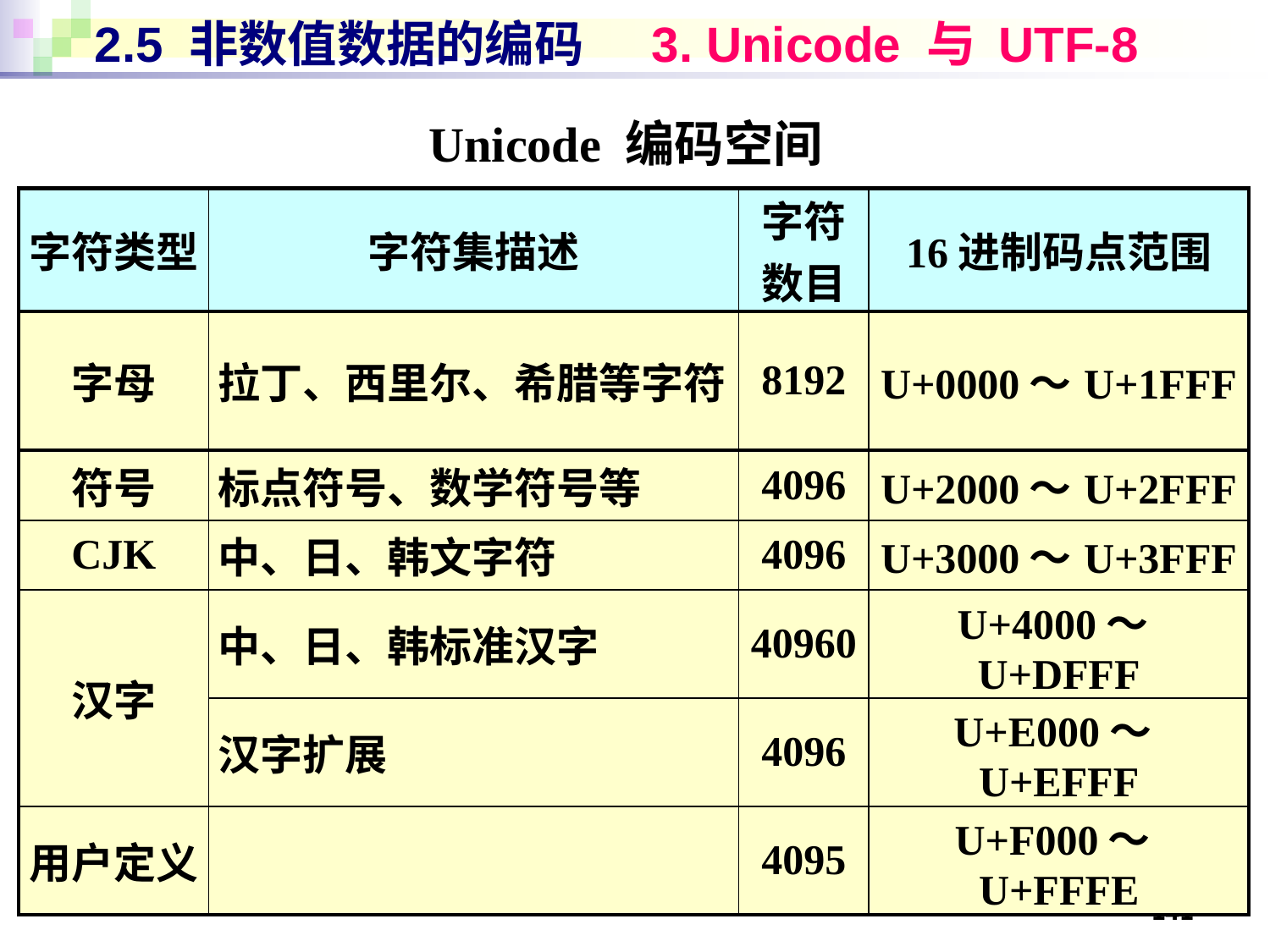

# 2.5 非数值数据的编码     3. Unicode 与 UTF-8
Unicode 编码空间
| 字符类型 | 字符集描述 | 字符数目 | 16进制码点范围 |
| --- | --- | --- | --- |
| 字母 | 拉丁、西里尔、希腊等字符 | 8192 | U+0000～U+1FFF |
| 符号 | 标点符号、数学符号等 | 4096 | U+2000～U+2FFF |
| CJK | 中、日、韩文字符 | 4096 | U+3000～U+3FFF |
| 汉字 | 中、日、韩标准汉字 | 40960 | U+4000～U+DFFF |
|  | 汉字扩展 | 4096 | U+E000～U+EFFF |
| 用户定义 |  | 4095 | U+F000～U+FFFE |
141